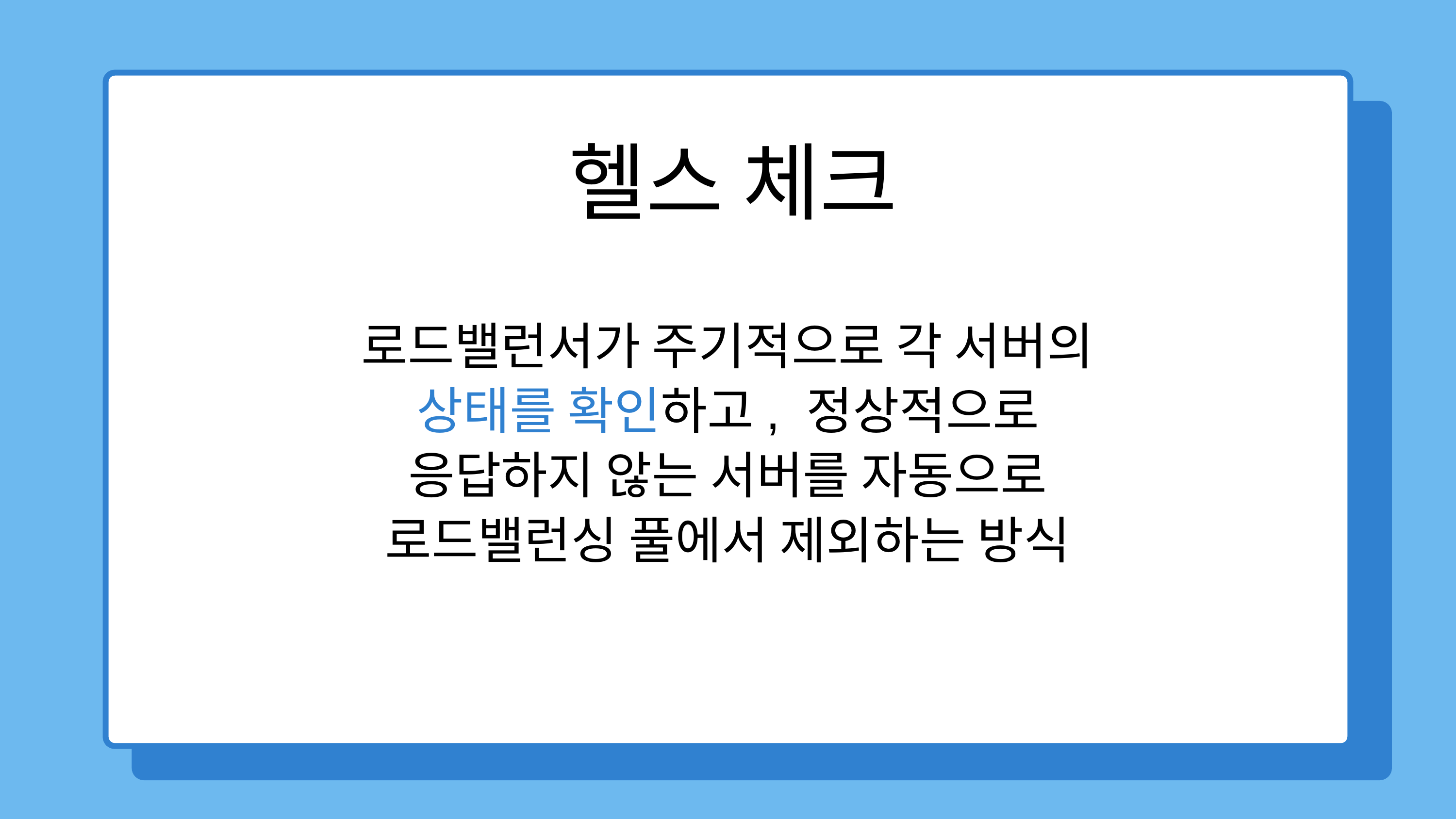

헬스 체크
로드밸런서가 주기적으로 각 서버의 상태를 확인하고, 정상적으로 응답하지 않는 서버를 자동으로 로드밸런싱 풀에서 제외하는 방식